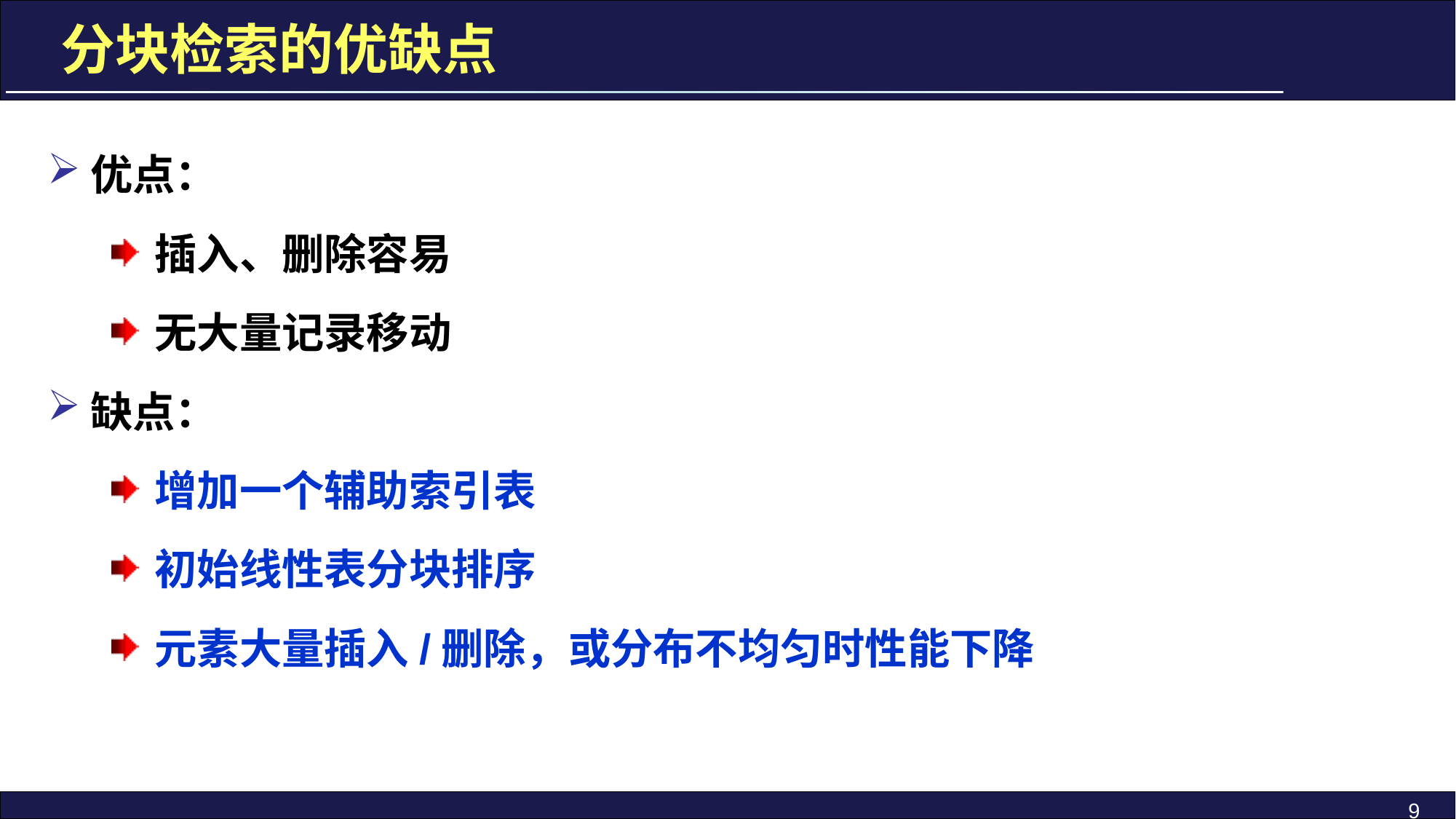

分块检索的优缺点
优点：
插入、删除容易
无大量记录移动
缺点：
增加一个辅助索引表
初始线性表分块排序
元素大量插入/删除，或分布不均匀时性能下降
9